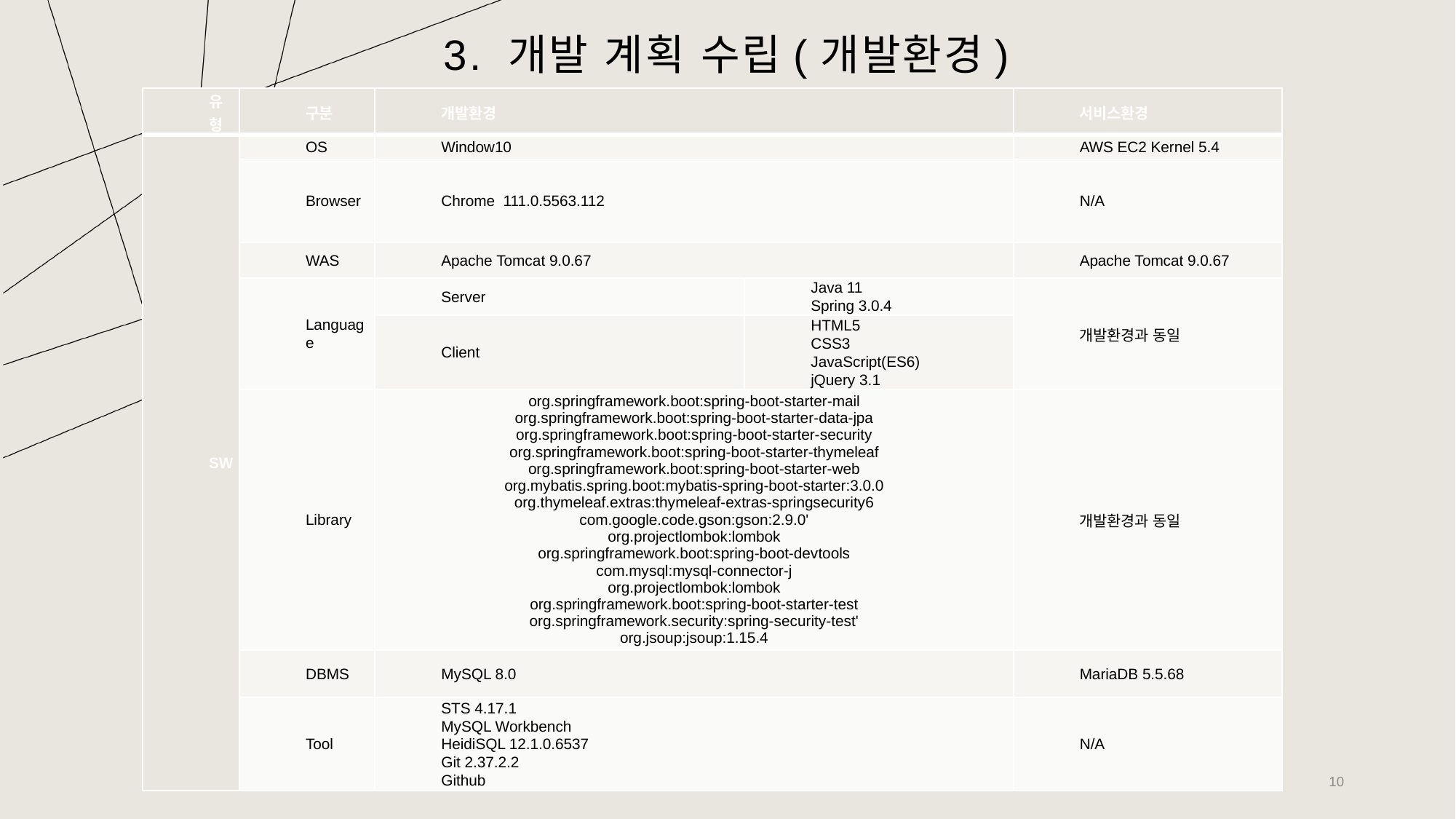

# 3. 개발 계획 수립(개발환경)
| 유형 | 구분 | 개발환경 |  | 서비스환경 |
| --- | --- | --- | --- | --- |
| SW | OS | Window10 |  | AWS EC2 Kernel 5.4 |
|  | Browser | Chrome  111.0.5563.112 |  | N/A |
|  | WAS | Apache Tomcat 9.0.67 |  | Apache Tomcat 9.0.67 |
|  | Language | Server | Java 11 Spring 3.0.4 | 개발환경과 동일 |
|  |  | Client | HTML5 CSS3 JavaScript(ES6) jQuery 3.1 |  |
|  | Library | org.springframework.boot:spring-boot-starter-mail org.springframework.boot:spring-boot-starter-data-jpa org.springframework.boot:spring-boot-starter-security org.springframework.boot:spring-boot-starter-thymeleaf org.springframework.boot:spring-boot-starter-web org.mybatis.spring.boot:mybatis-spring-boot-starter:3.0.0 org.thymeleaf.extras:thymeleaf-extras-springsecurity6 com.google.code.gson:gson:2.9.0' org.projectlombok:lombok org.springframework.boot:spring-boot-devtools com.mysql:mysql-connector-j org.projectlombok:lombok org.springframework.boot:spring-boot-starter-test org.springframework.security:spring-security-test' org.jsoup:jsoup:1.15.4 |  | 개발환경과 동일 |
|  | DBMS | MySQL 8.0 |  | MariaDB 5.5.68 |
|  | Tool | STS 4.17.1 MySQL Workbench HeidiSQL 12.1.0.6537 Git 2.37.2.2 Github |  | N/A |
10